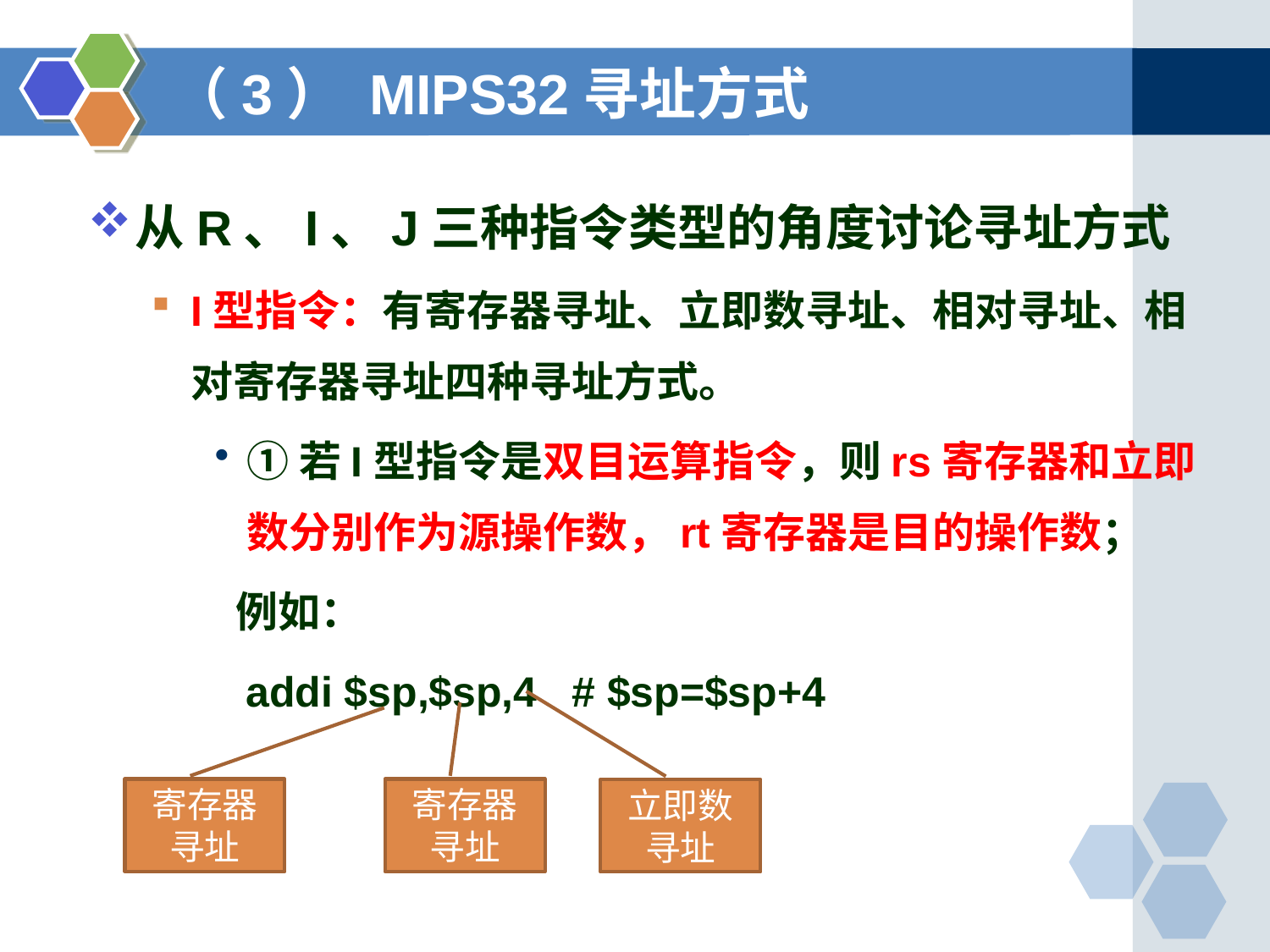

# （3） MIPS32寻址方式
从R、I、J三种指令类型的角度讨论寻址方式
I型指令：有寄存器寻址、立即数寻址、相对寻址、相对寄存器寻址四种寻址方式。
①若I型指令是双目运算指令，则rs寄存器和立即数分别作为源操作数，rt寄存器是目的操作数；
　　例如：
　　addi $sp,$sp,4	# $sp=$sp+4
寄存器寻址
寄存器寻址
立即数寻址